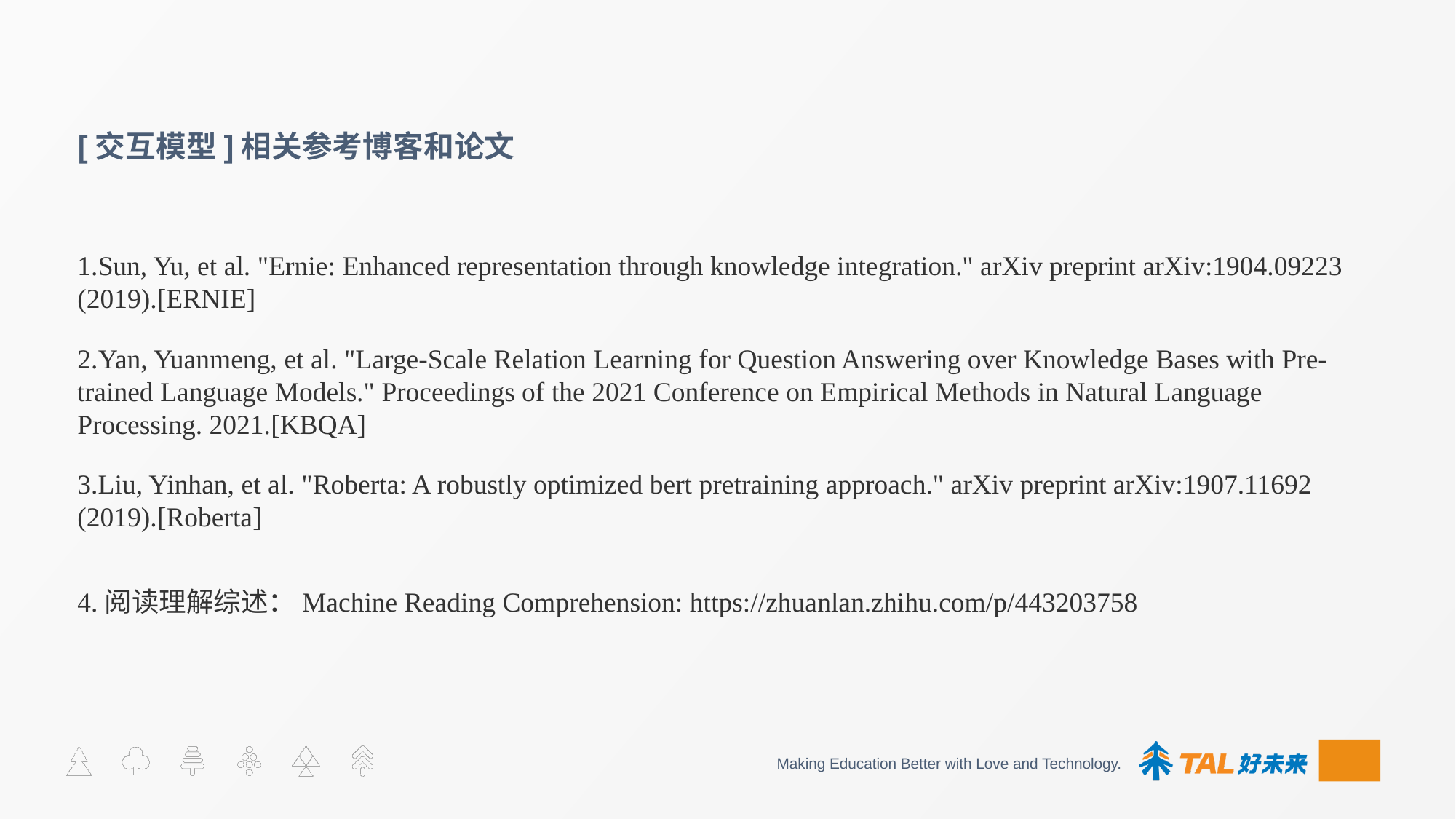

# [交互模型]相关参考博客和论文
1.Sun, Yu, et al. "Ernie: Enhanced representation through knowledge integration." arXiv preprint arXiv:1904.09223 (2019).[ERNIE]
2.Yan, Yuanmeng, et al. "Large-Scale Relation Learning for Question Answering over Knowledge Bases with Pre-trained Language Models." Proceedings of the 2021 Conference on Empirical Methods in Natural Language Processing. 2021.[KBQA]
3.Liu, Yinhan, et al. "Roberta: A robustly optimized bert pretraining approach." arXiv preprint arXiv:1907.11692 (2019).[Roberta]
4.阅读理解综述：Machine Reading Comprehension: https://zhuanlan.zhihu.com/p/443203758